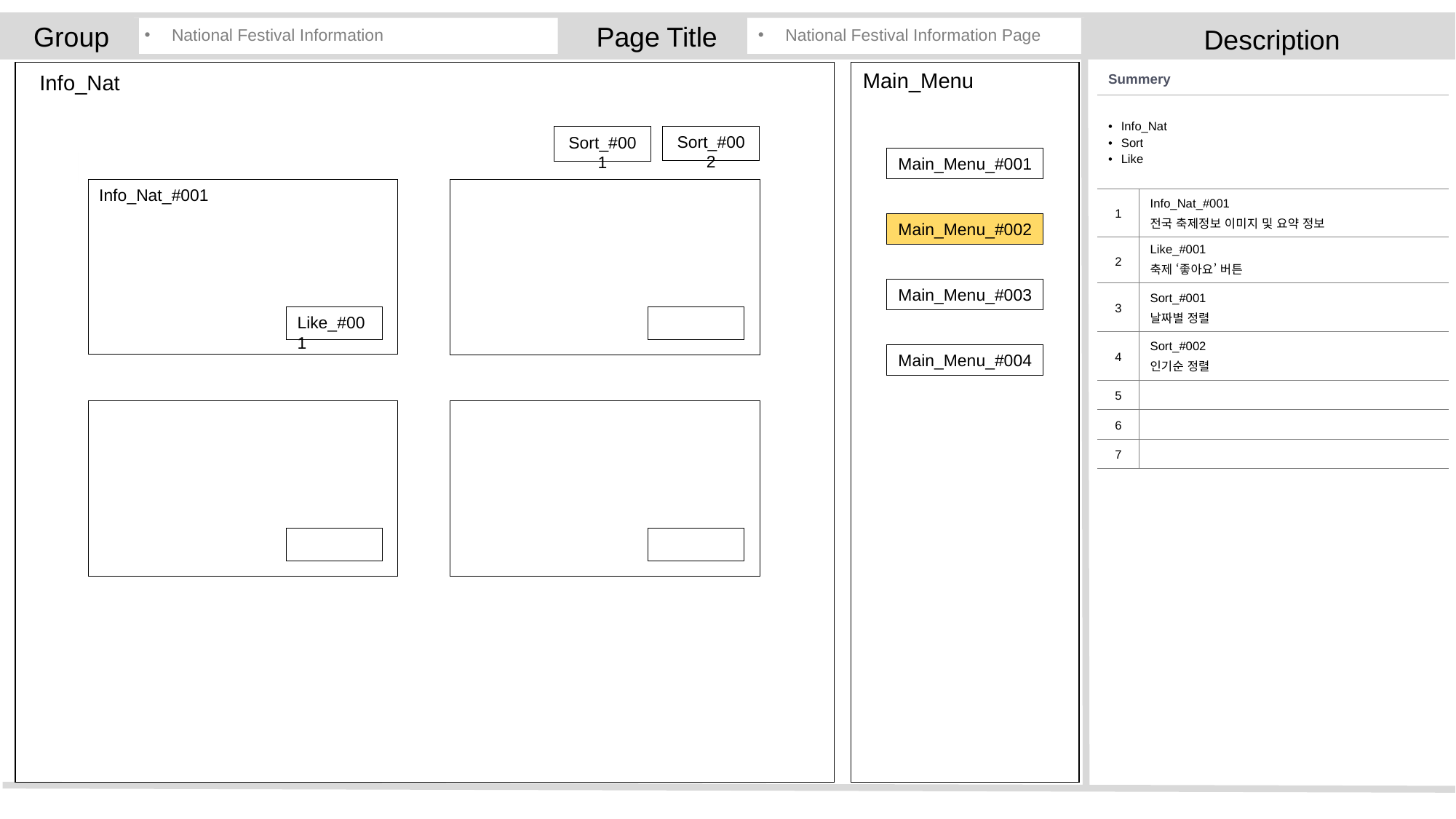

Group
National Festival Information
Page Title
National Festival Information Page
Description
Main_Menu

Info_Nat
| Summery |  |
| --- | --- |
| Info\_Nat Sort Like |  |
| 1 | Info\_Nat\_#001 전국 축제정보 이미지 및 요약 정보 |
| 2 | Like\_#001 축제 ‘좋아요’ 버튼 |
| 3 | Sort\_#001 날짜별 정렬 |
| 4 | Sort\_#002 인기순 정렬 |
| 5 |  |
| 6 |  |
| 7 |  |
Sort_#002
Sort_#001
Main_Menu_#001

Info_Nat_#001

Main_Menu_#002
Main_Menu_#003
Like_#001

Main_Menu_#004